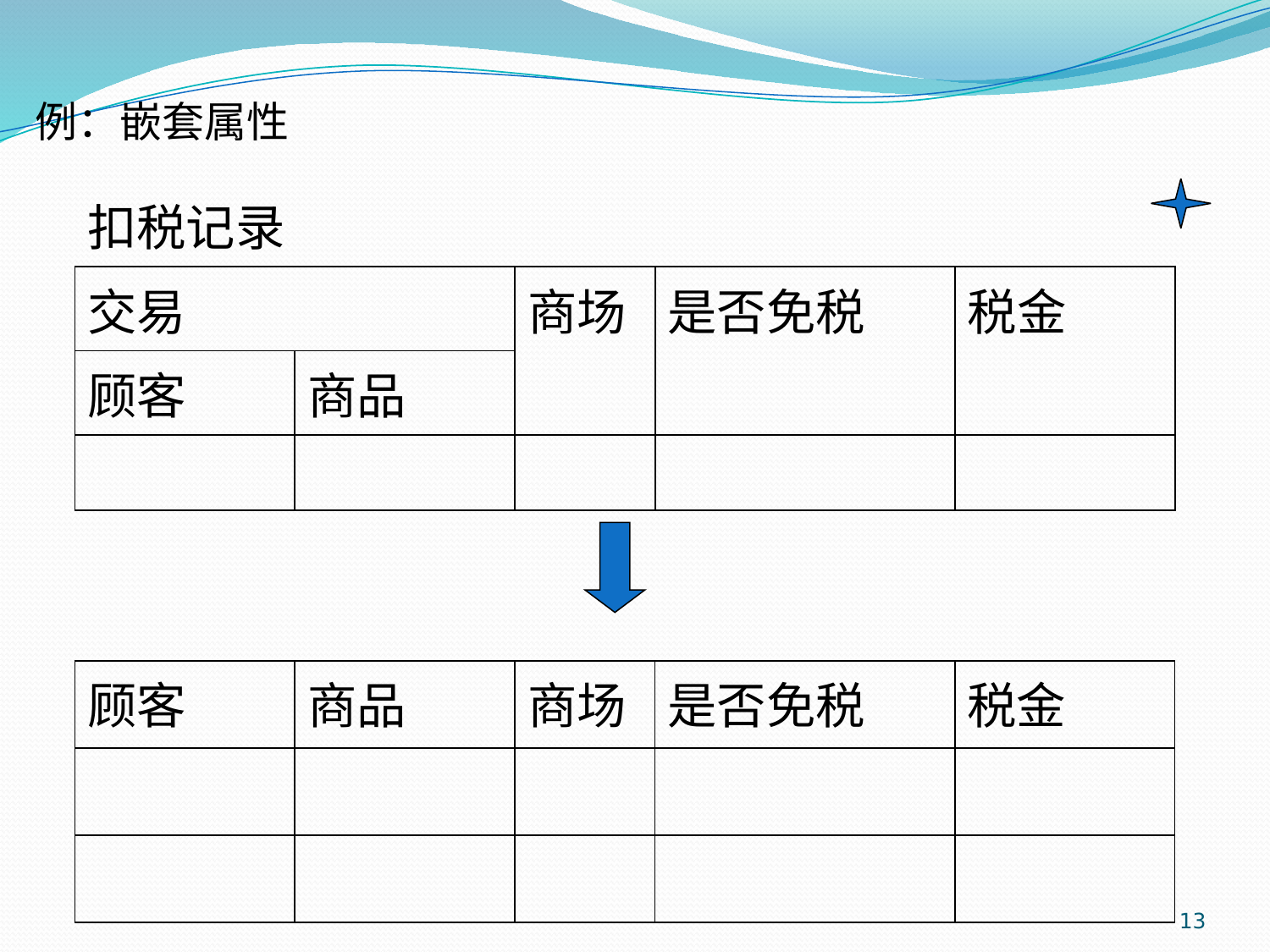

例：嵌套属性

| 扣税记录 |  |  |  |  |
| --- | --- | --- | --- | --- |
| 交易 |  | 商场 | 是否免税 | 税金 |
| 顾客 | 商品 |  |  |  |
|  |  |  |  |  |

| 顾客 | 商品 | 商场 | 是否免税 | 税金 |
| --- | --- | --- | --- | --- |
|  |  |  |  |  |
|  |  |  |  |  |
13